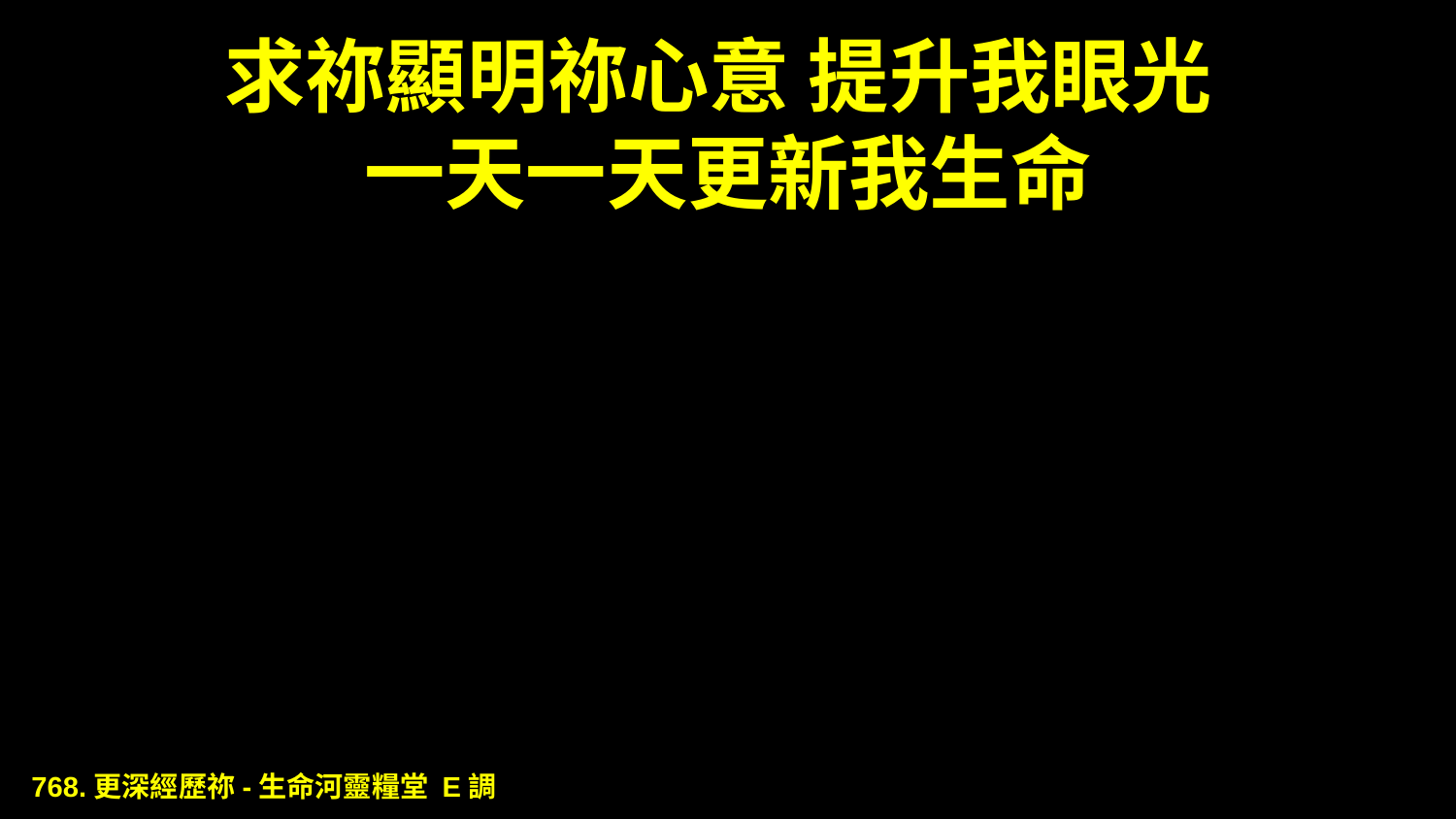

# 求祢顯明祢心意 提升我眼光 一天一天更新我生命
768.更深經歷祢-生命河靈糧堂 E調